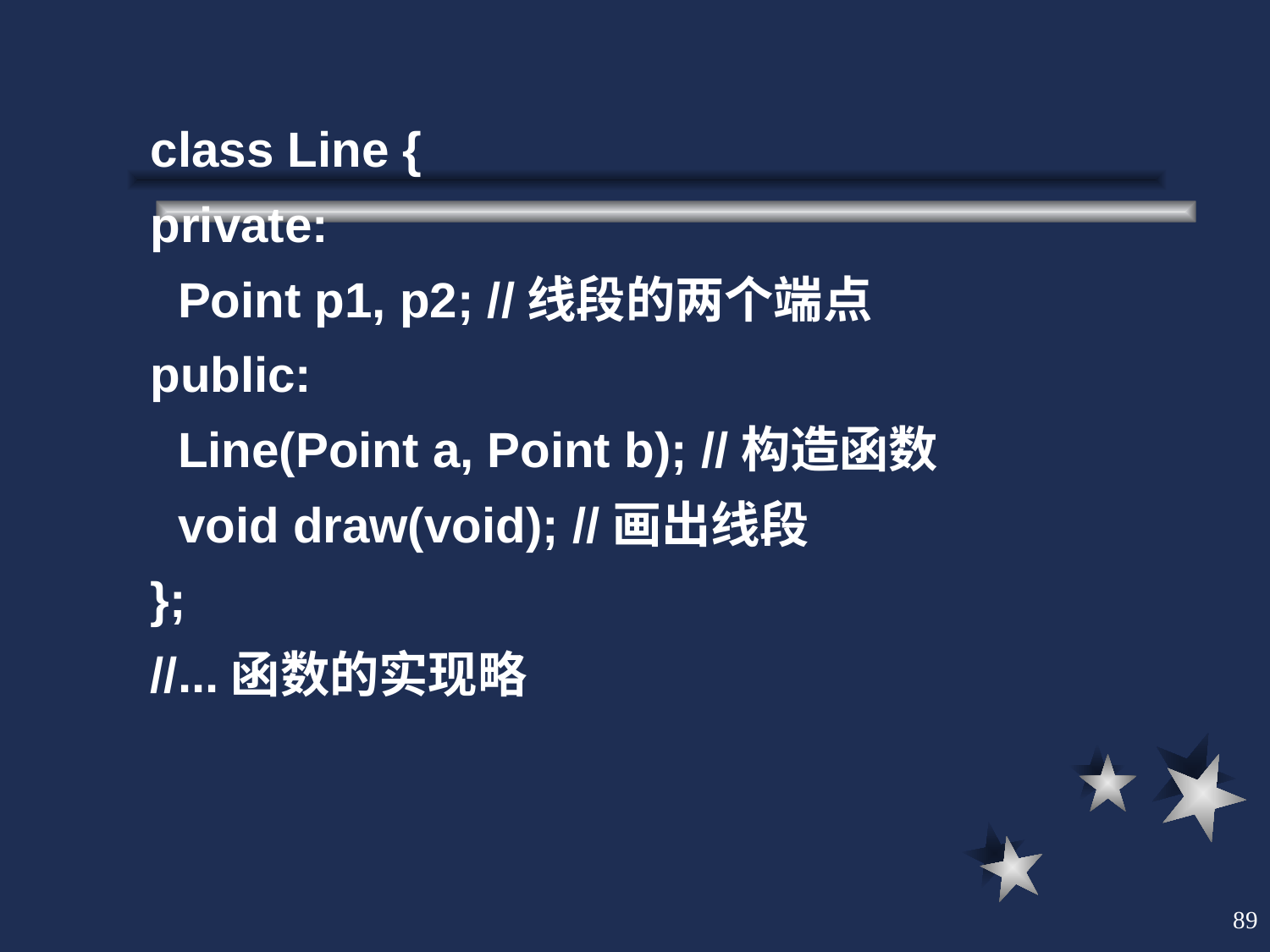

class Line {
private:
  Point p1, p2; //线段的两个端点
public:
  Line(Point a, Point b); //构造函数
  void draw(void); //画出线段
};
//...函数的实现略
89